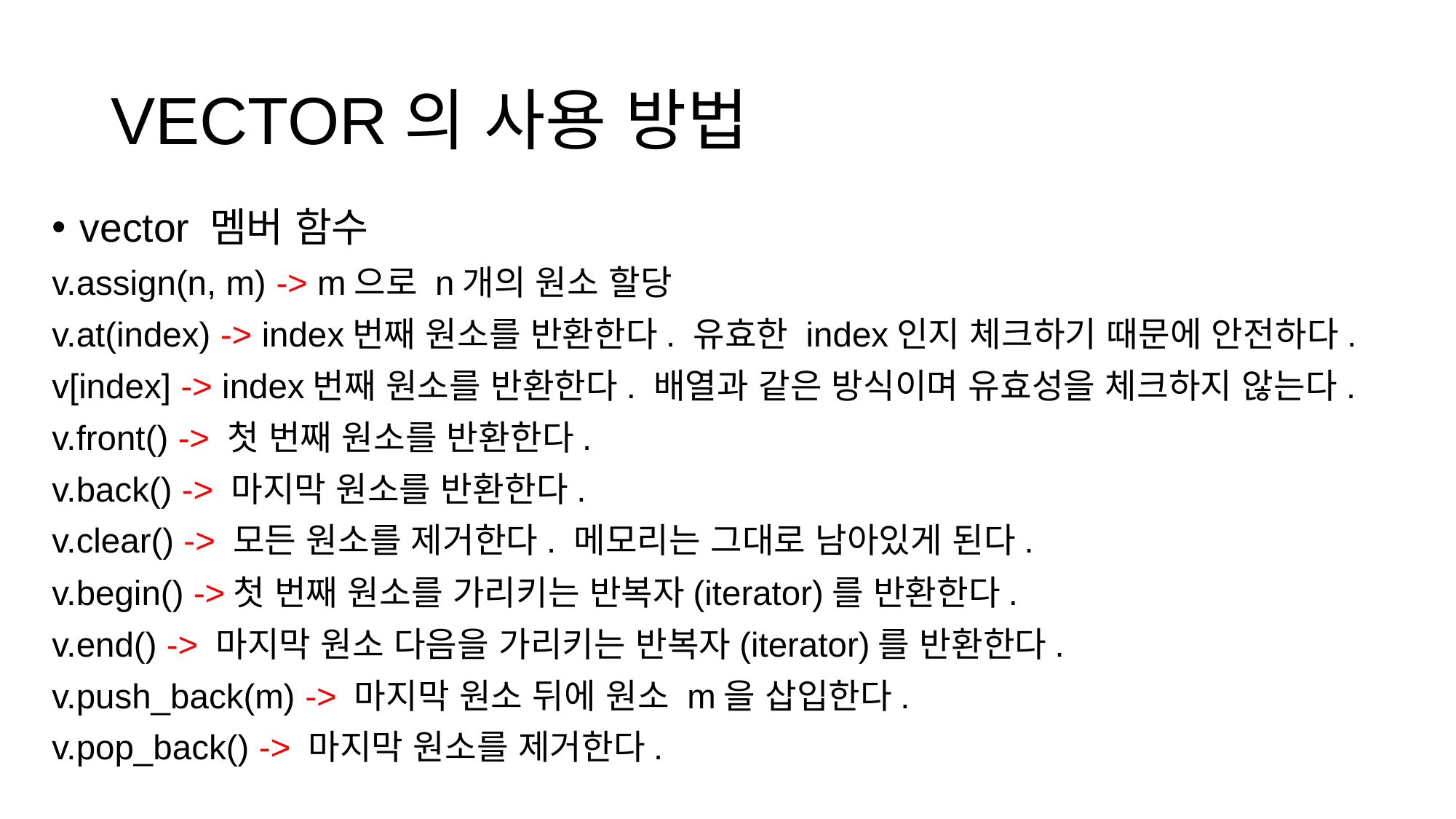

# VECTOR의 사용 방법
vector 멤버 함수
v.assign(n, m) -> m으로 n개의 원소 할당
v.at(index) -> index번째 원소를 반환한다. 유효한 index인지 체크하기 때문에 안전하다.
v[index] -> index번째 원소를 반환한다. 배열과 같은 방식이며 유효성을 체크하지 않는다.
v.front() -> 첫 번째 원소를 반환한다.
v.back() -> 마지막 원소를 반환한다.
v.clear() -> 모든 원소를 제거한다. 메모리는 그대로 남아있게 된다.
v.begin() ->첫 번째 원소를 가리키는 반복자(iterator)를 반환한다.
v.end() -> 마지막 원소 다음을 가리키는 반복자(iterator)를 반환한다.
v.push_back(m) -> 마지막 원소 뒤에 원소 m을 삽입한다.
v.pop_back() -> 마지막 원소를 제거한다.